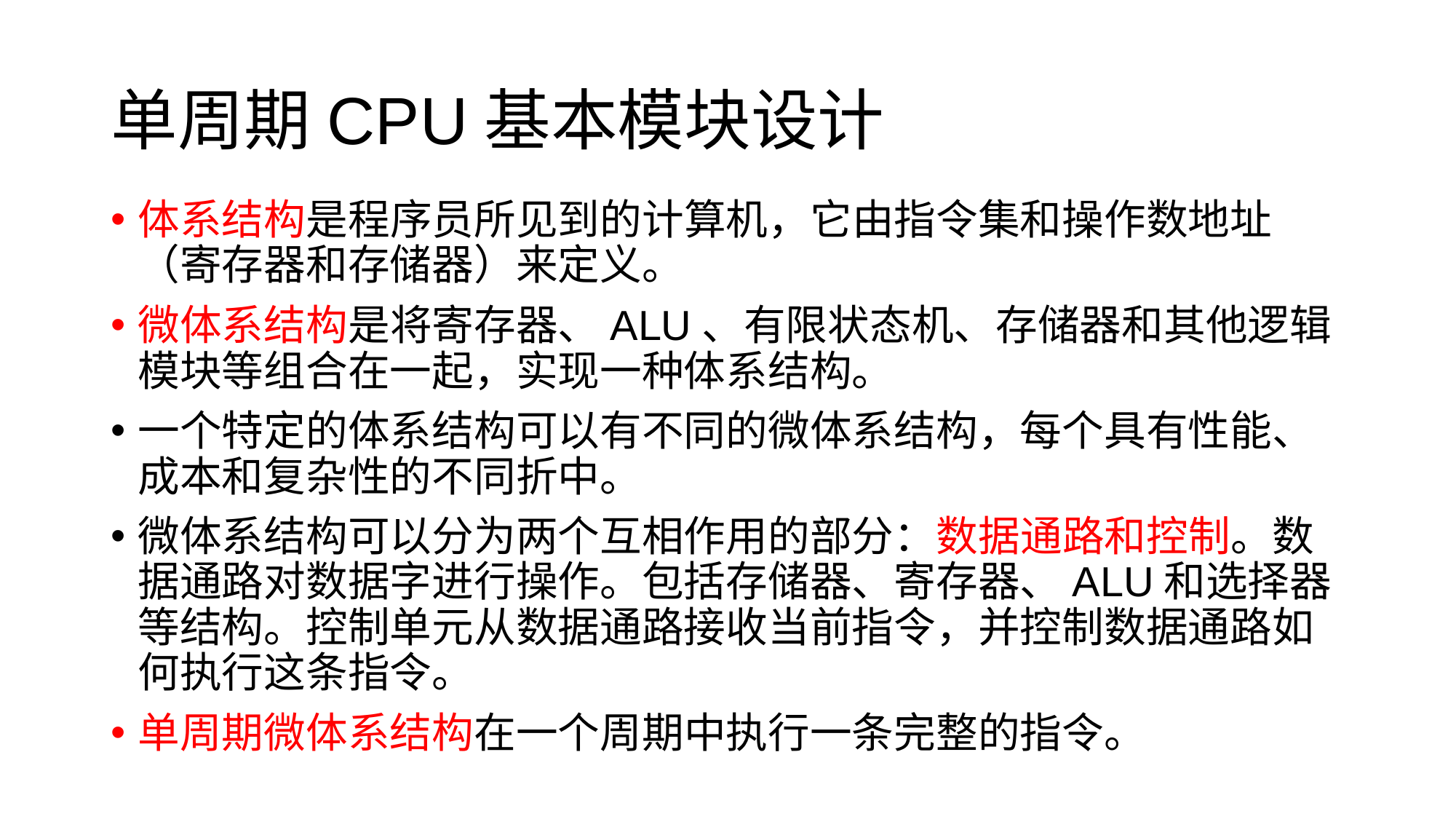

# 单周期CPU基本模块设计
体系结构是程序员所见到的计算机，它由指令集和操作数地址（寄存器和存储器）来定义。
微体系结构是将寄存器、ALU、有限状态机、存储器和其他逻辑模块等组合在一起，实现一种体系结构。
一个特定的体系结构可以有不同的微体系结构，每个具有性能、成本和复杂性的不同折中。
微体系结构可以分为两个互相作用的部分：数据通路和控制。数据通路对数据字进行操作。包括存储器、寄存器、ALU和选择器等结构。控制单元从数据通路接收当前指令，并控制数据通路如何执行这条指令。
单周期微体系结构在一个周期中执行一条完整的指令。